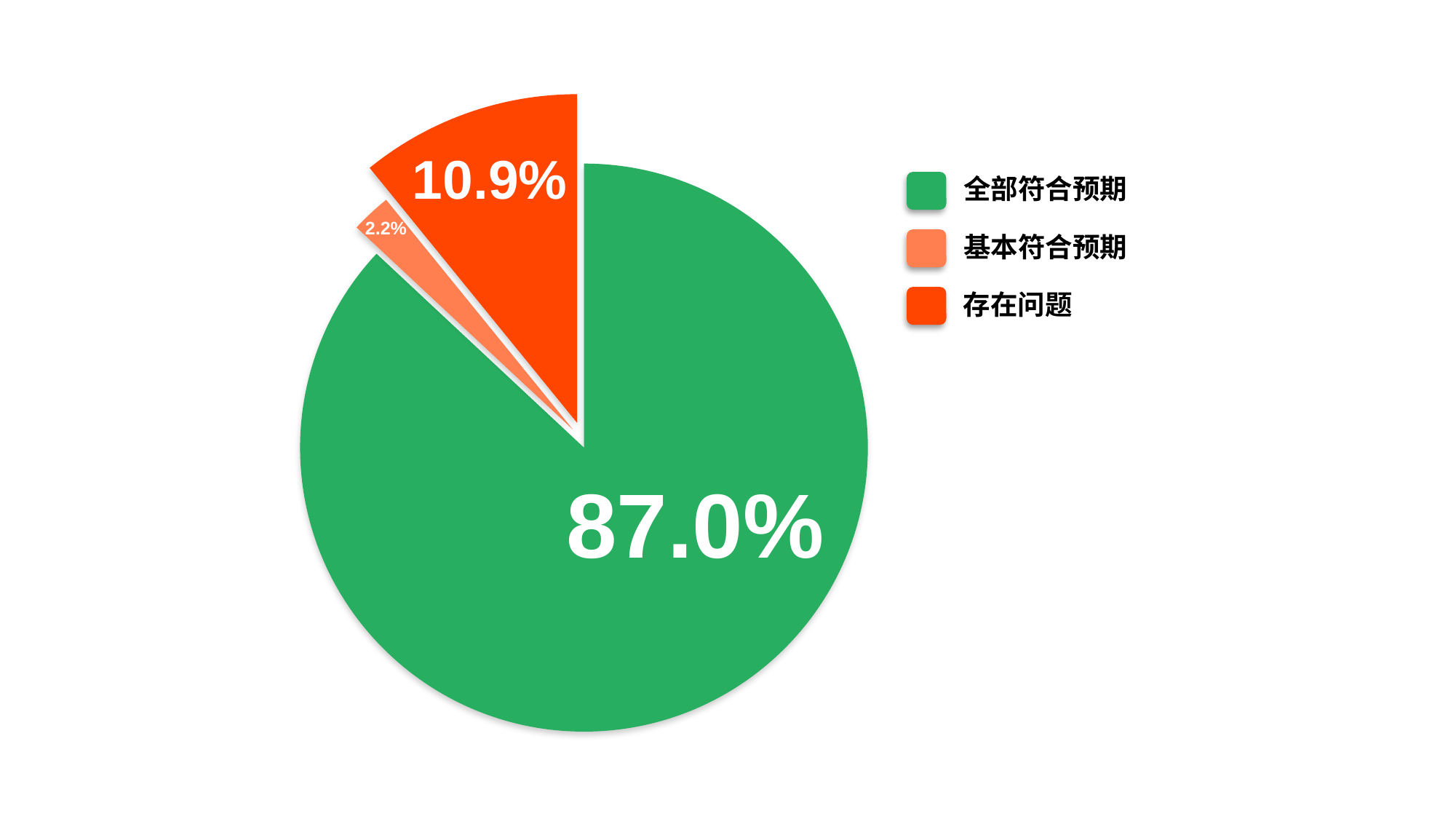

10.9%
9.1%
全部符合预期

2.2%
基本符合预期

存在问题

18.2%
87.0%
72.7%